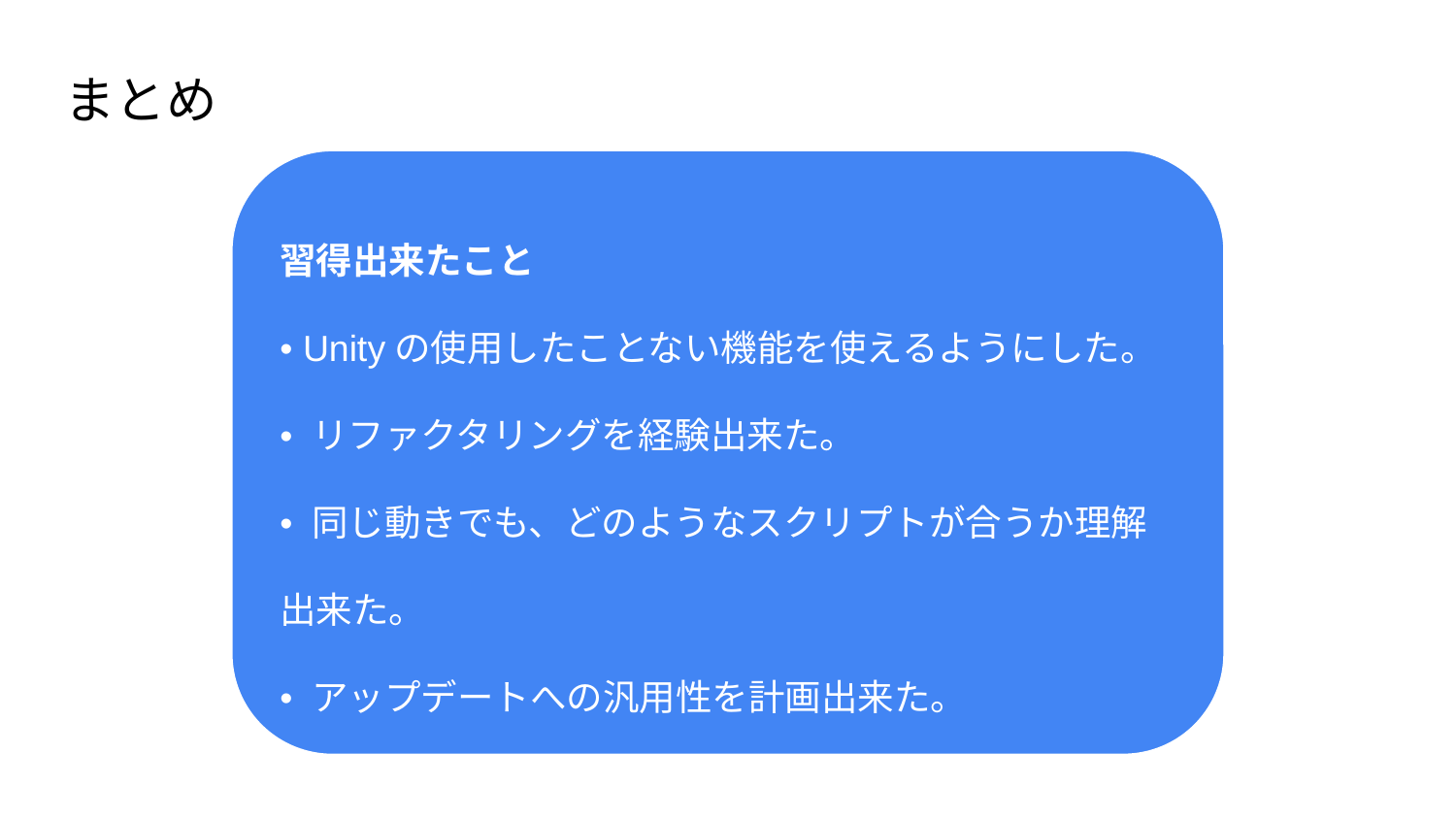

# まとめ

習得出来たこと
• Unityの使用したことない機能を使えるようにした。
• リファクタリングを経験出来た。
• 同じ動きでも、どのようなスクリプトが合うか理解出来た。
• アップデートへの汎用性を計画出来た。